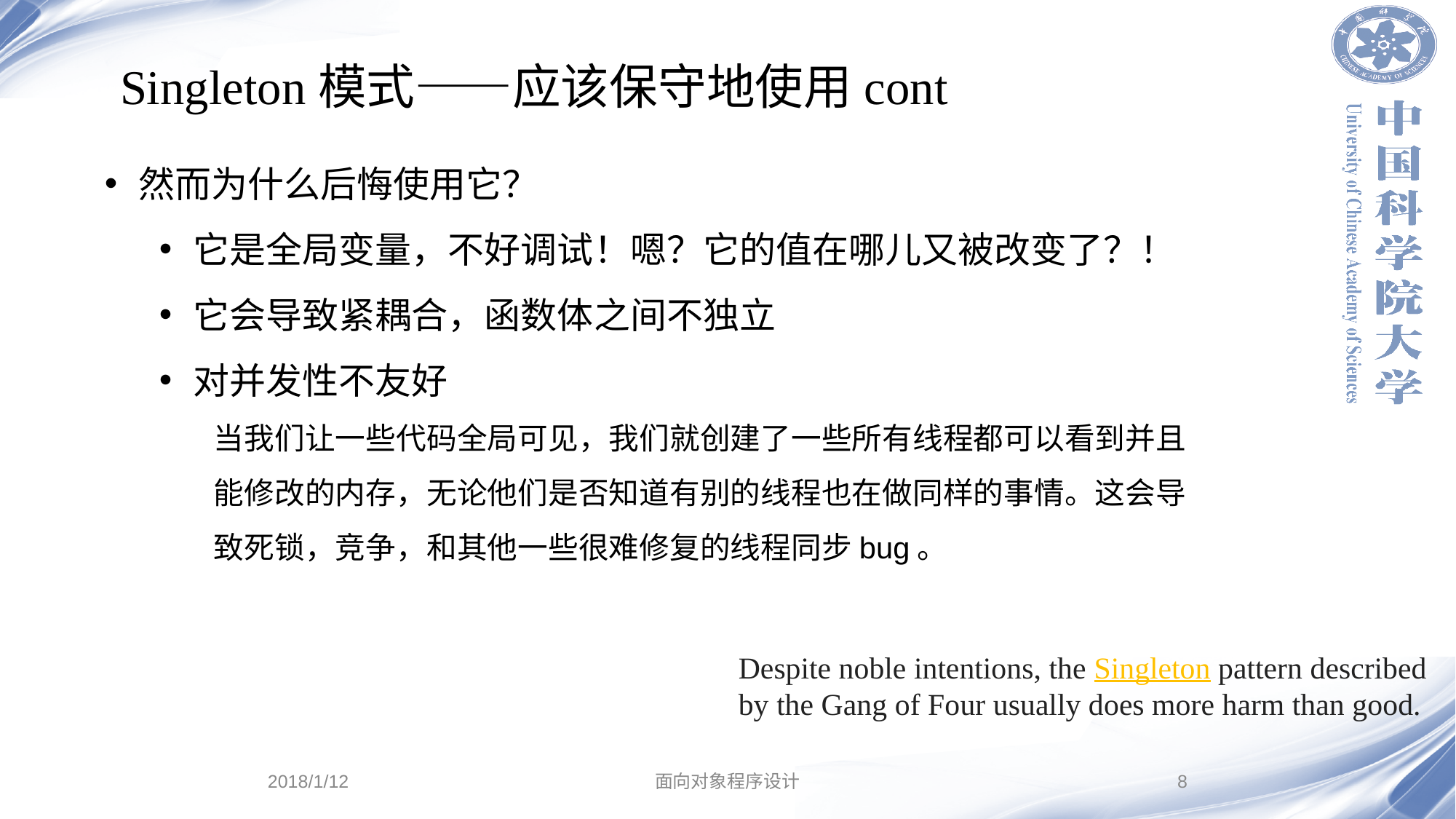

Singleton模式——应该保守地使用cont
然而为什么后悔使用它？
它是全局变量，不好调试！嗯？它的值在哪儿又被改变了？！
它会导致紧耦合，函数体之间不独立
对并发性不友好
当我们让一些代码全局可见，我们就创建了一些所有线程都可以看到并且能修改的内存，无论他们是否知道有别的线程也在做同样的事情。这会导致死锁，竞争，和其他一些很难修复的线程同步bug。
Despite noble intentions, the Singleton pattern described by the Gang of Four usually does more harm than good.
2018/1/12
面向对象程序设计
8